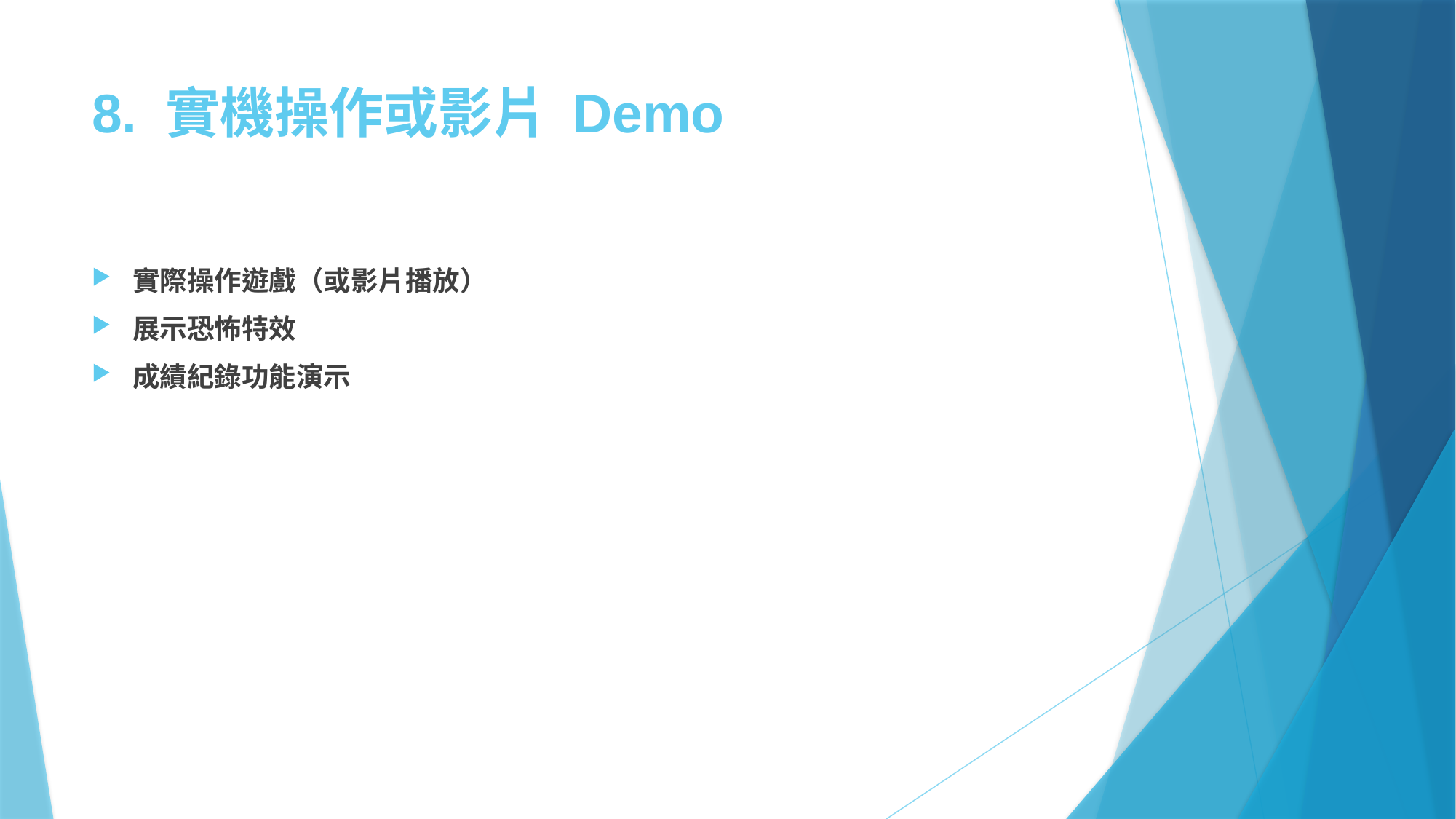

# 8. 實機操作或影片 Demo
實際操作遊戲（或影片播放）
展示恐怖特效
成績紀錄功能演示